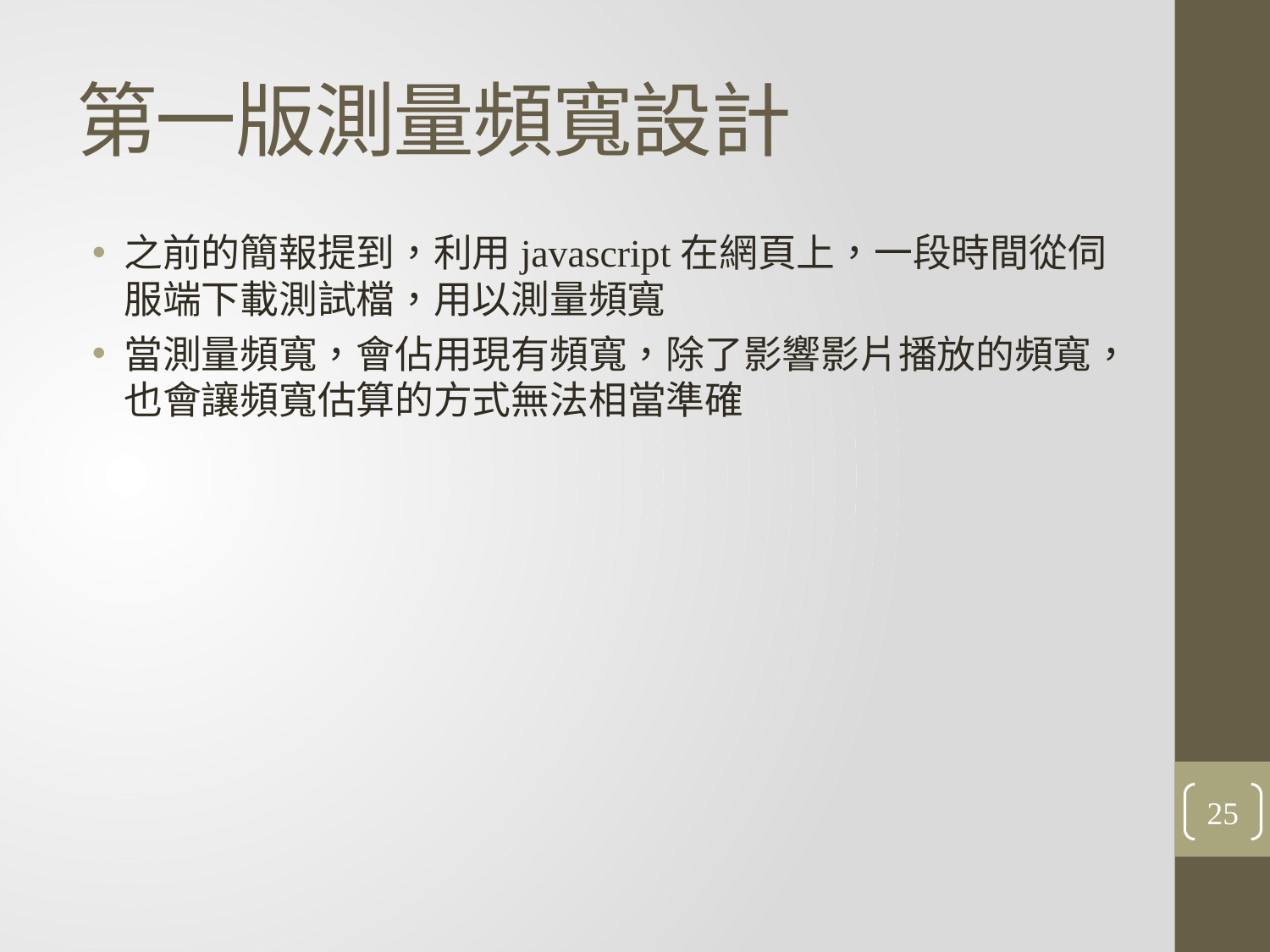

# 第一版測量頻寬設計
之前的簡報提到，利用javascript在網頁上，一段時間從伺服端下載測試檔，用以測量頻寬
當測量頻寬，會佔用現有頻寬，除了影響影片播放的頻寬，也會讓頻寬估算的方式無法相當準確

25